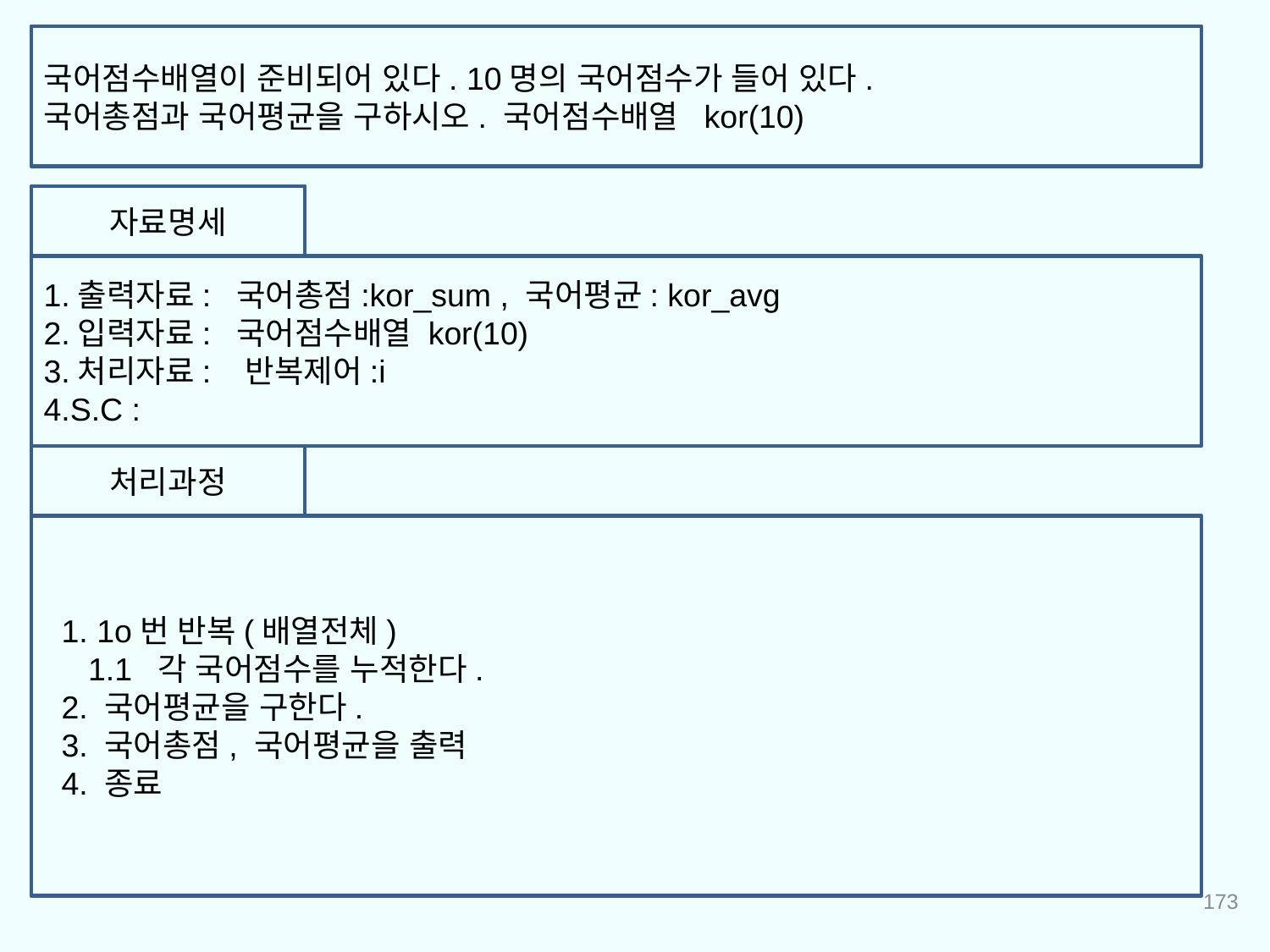

국어점수배열이 준비되어 있다. 10명의 국어점수가 들어 있다.
국어총점과 국어평균을 구하시오. 국어점수배열  kor(10)
자료명세
1.출력자료:  국어총점:kor_sum , 국어평균: kor_avg
2.입력자료:  국어점수배열 kor(10)
3.처리자료:   반복제어:i
4.S.C :
처리과정
  1. 1o번 반복(배열전체)
     1.1  각 국어점수를 누적한다.
  2. 국어평균을 구한다.
  3. 국어총점, 국어평균을 출력
  4. 종료
173